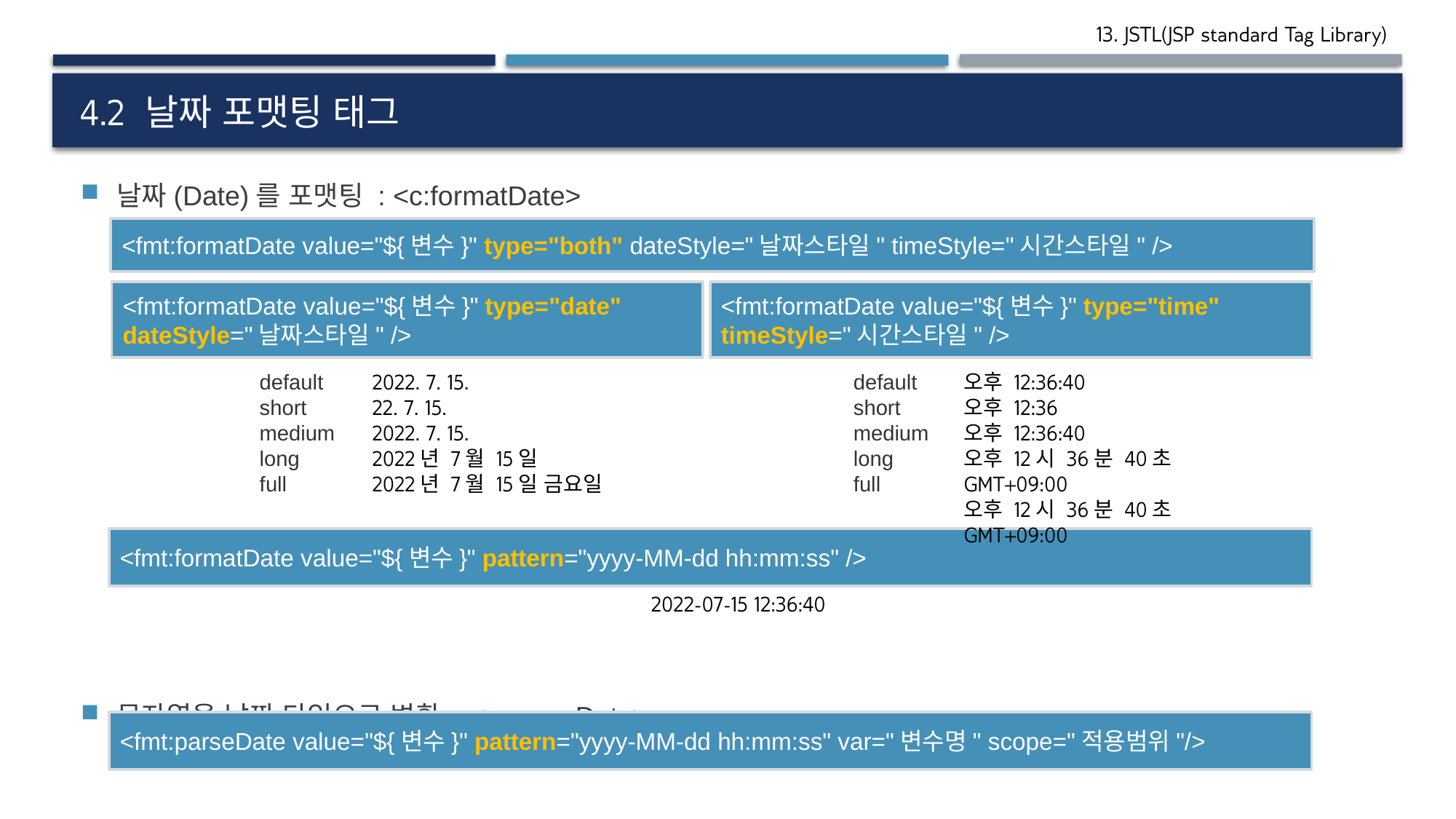

# 4.2 날짜 포맷팅 태그
날짜(Date)를 포맷팅 : <c:formatDate>

문자열을 날짜 타입으로 변환 : <c:parseDate>

<fmt:formatDate value="${변수}" type="both" dateStyle="날짜스타일" timeStyle="시간스타일" />
<fmt:formatDate value="${변수}" type="date" dateStyle="날짜스타일" />
<fmt:formatDate value="${변수}" type="time" timeStyle="시간스타일" />
default
short
medium
long
full
2022. 7. 15.
22. 7. 15.
2022. 7. 15.
2022년 7월 15일
2022년 7월 15일 금요일
default
short
medium
long
full
오후 12:36:40
오후 12:36
오후 12:36:40
오후 12시 36분 40초 GMT+09:00
오후 12시 36분 40초 GMT+09:00
<fmt:formatDate value="${변수}" pattern="yyyy-MM-dd hh:mm:ss" />
2022-07-15 12:36:40
<fmt:parseDate value="${변수}" pattern="yyyy-MM-dd hh:mm:ss" var="변수명" scope="적용범위"/>